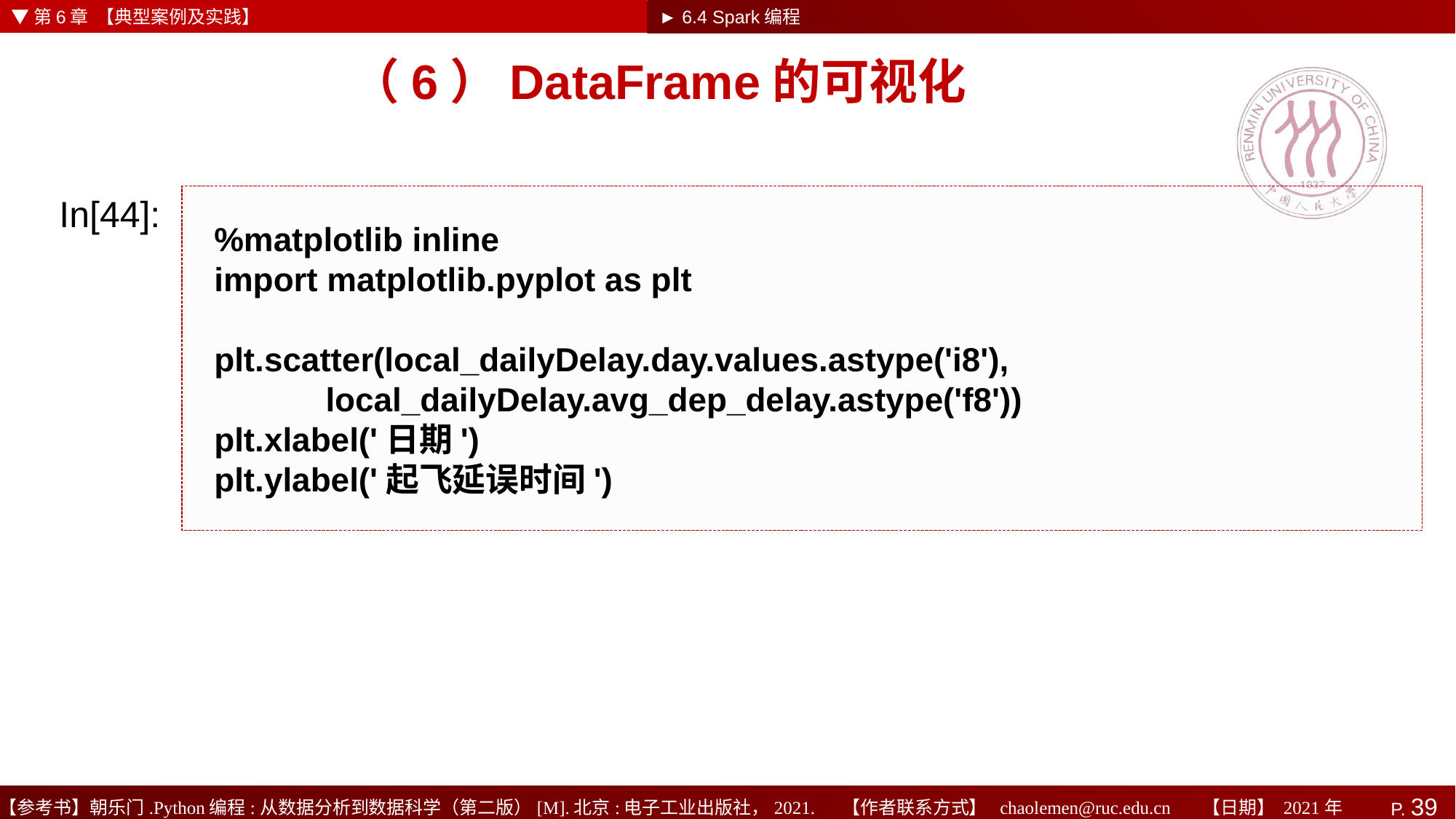

▼第6章  【典型案例及实践】
► 6.4 Spark编程
# （6）DataFrame的可视化
In[44]:
%matplotlib inline
import matplotlib.pyplot as plt

plt.scatter(local_dailyDelay.day.values.astype('i8'),
            local_dailyDelay.avg_dep_delay.astype('f8'))
plt.xlabel('日期')
plt.ylabel('起飞延误时间')